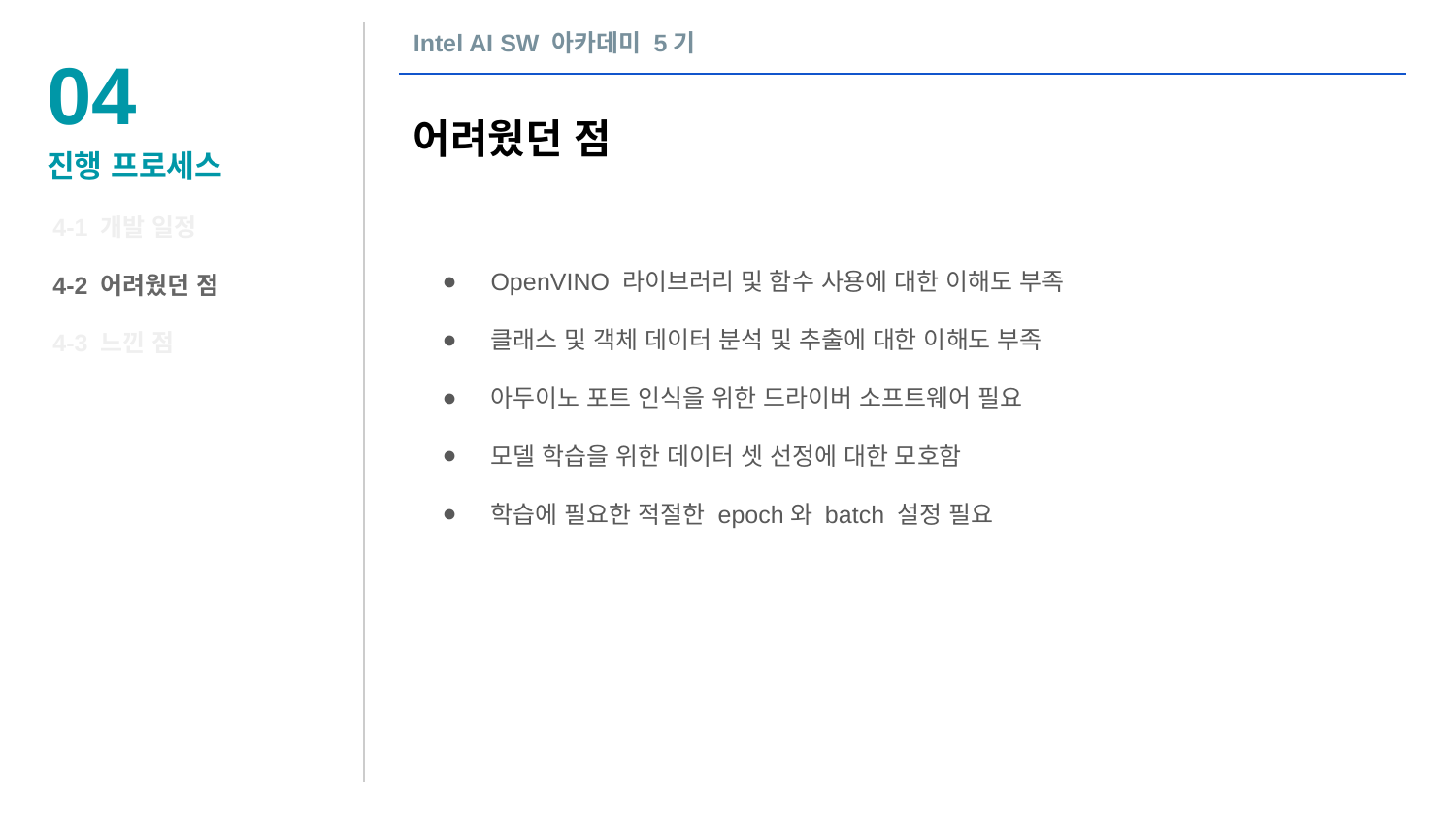

Intel AI SW 아카데미 5기
04
어려웠던 점

진행 프로세스
4-1 개발 일정

4-2 어려웠던 점

4-3 느낀 점

OpenVINO 라이브러리 및 함수 사용에 대한 이해도 부족

클래스 및 객체 데이터 분석 및 추출에 대한 이해도 부족

아두이노 포트 인식을 위한 드라이버 소프트웨어 필요

모델 학습을 위한 데이터 셋 선정에 대한 모호함

학습에 필요한 적절한 epoch와 batch 설정 필요